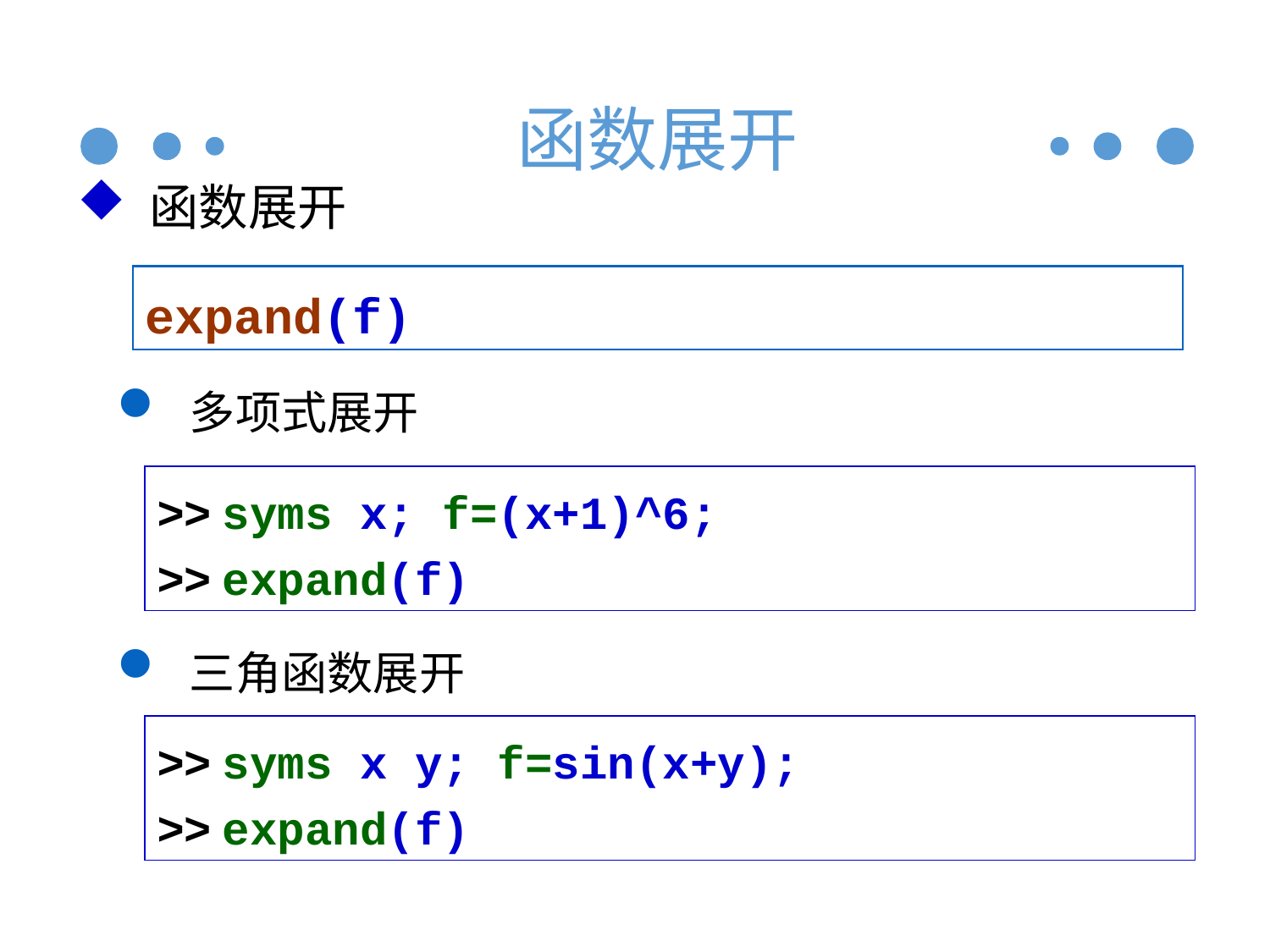

# 函数展开
 函数展开
expand(f)
 多项式展开
>> syms x; f=(x+1)^6;
>> expand(f)
 三角函数展开
>> syms x y; f=sin(x+y);
>> expand(f)
18